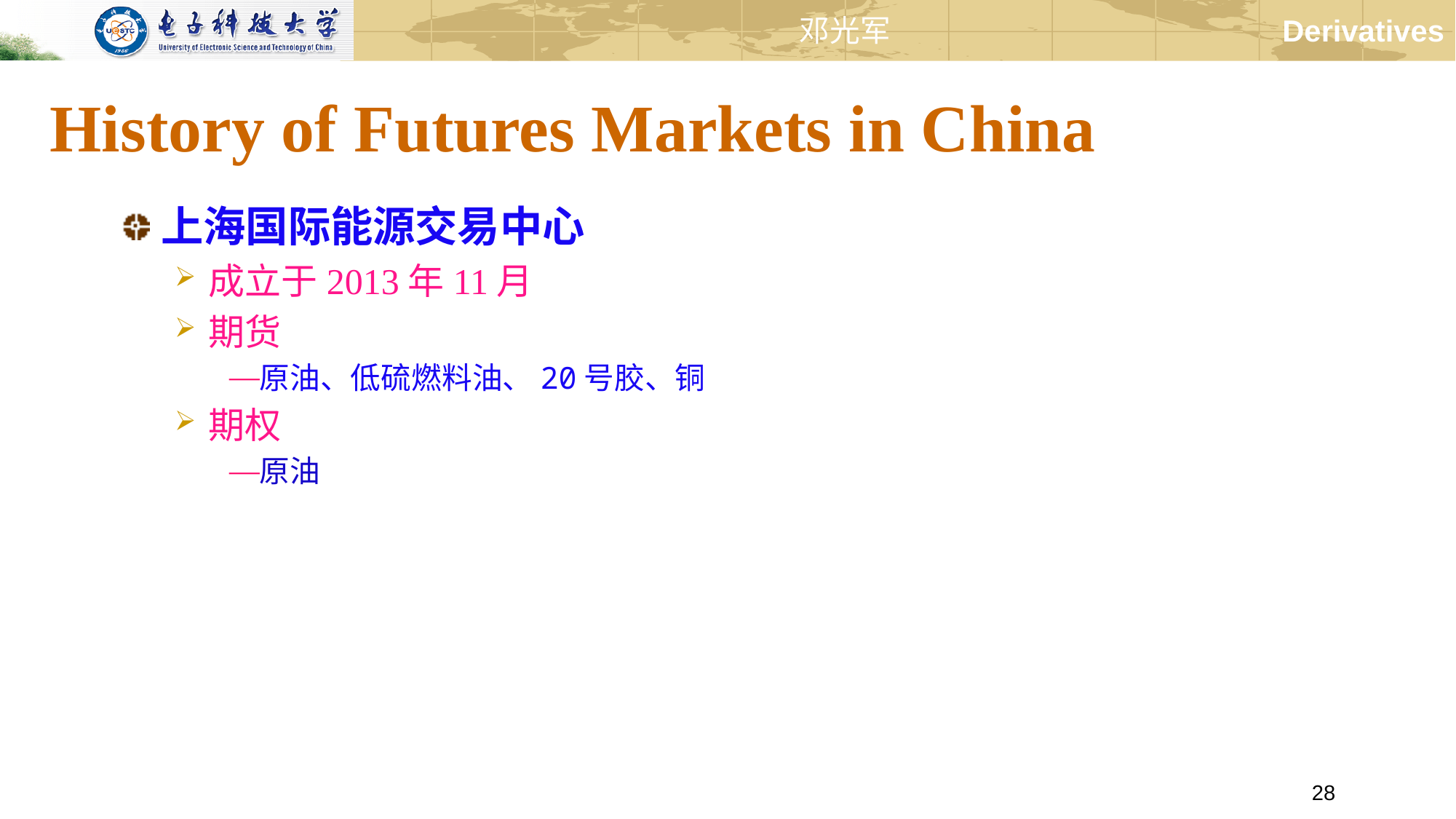

# History of Futures Markets in China
上海国际能源交易中心
成立于2013年11月
期货
原油、低硫燃料油、20号胶、铜
期权
原油